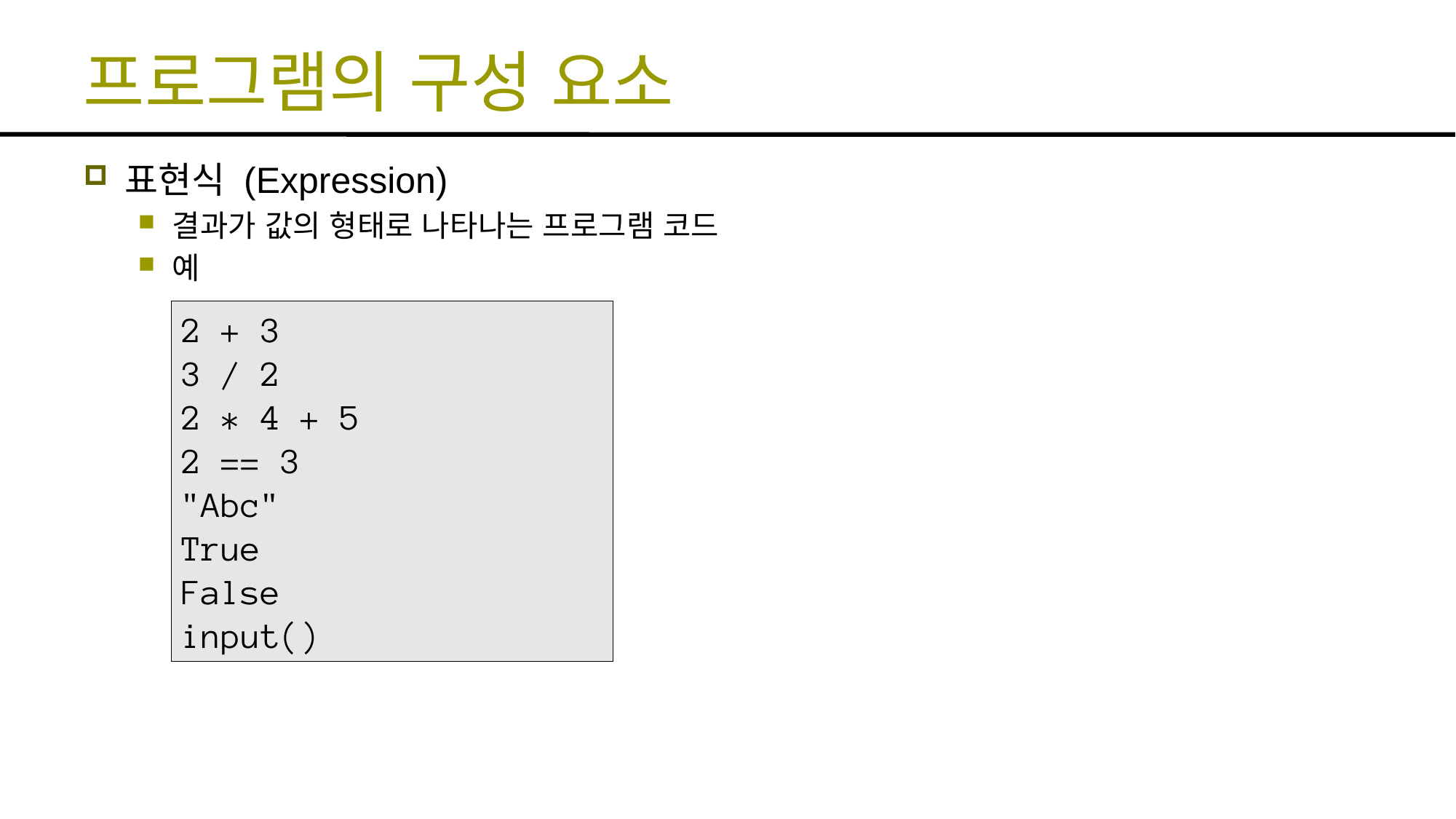

# 프로그램의 구성 요소
표현식 (Expression)
결과가 값의 형태로 나타나는 프로그램 코드
예

2 + 3
3 / 2
2 * 4 + 5
2 == 3
"Abc"
True
False
input()